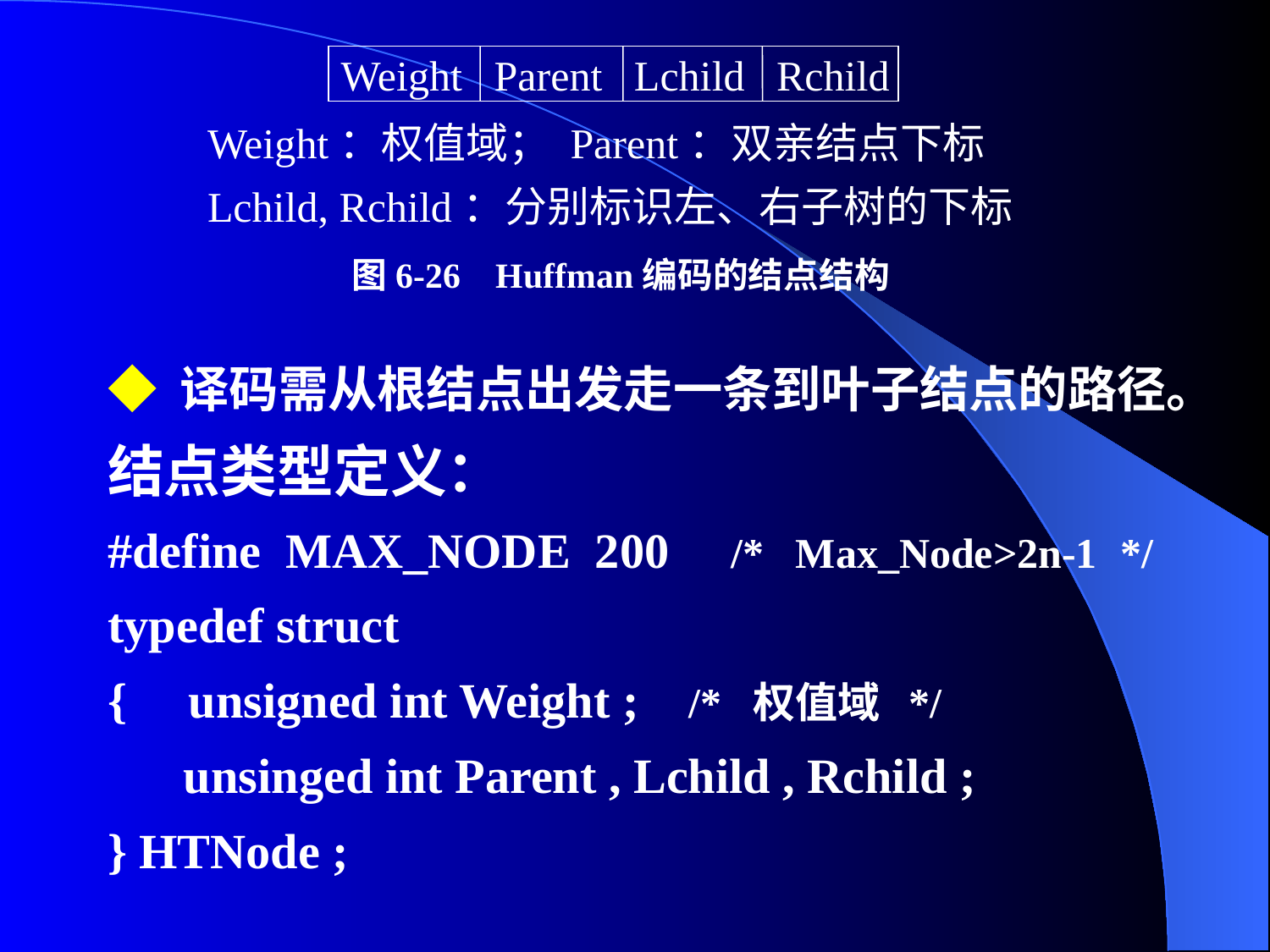

Weight   Parent   Lchild   Rchild

Weight：权值域； Parent：双亲结点下标
Lchild, Rchild：分别标识左、右子树的下标
图6-26    Huffman编码的结点结构
◆ 译码需从根结点出发走一条到叶子结点的路径。
结点类型定义：
#define  MAX_NODE  200     /*   Max_Node>2n-1  */
typedef struct
{     unsigned int Weight ;    /*  权值域  */
unsinged int Parent , Lchild , Rchild ;
} HTNode ;